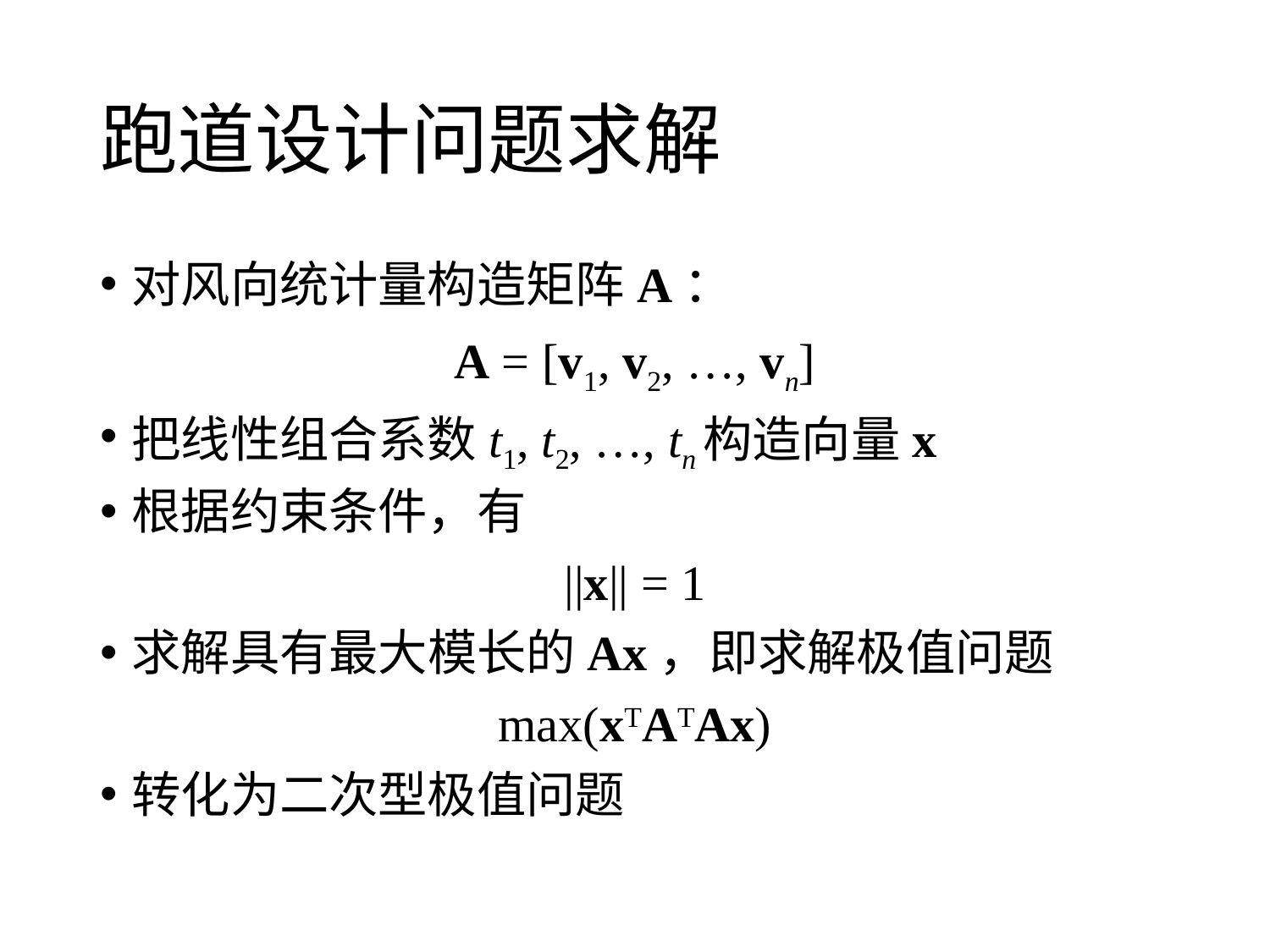

# 跑道设计问题求解
对风向统计量构造矩阵A：
A = [v1, v2, …, vn]
把线性组合系数t1, t2, …, tn构造向量x
根据约束条件，有
||x|| = 1
求解具有最大模长的Ax，即求解极值问题
max(xTATAx)
转化为二次型极值问题